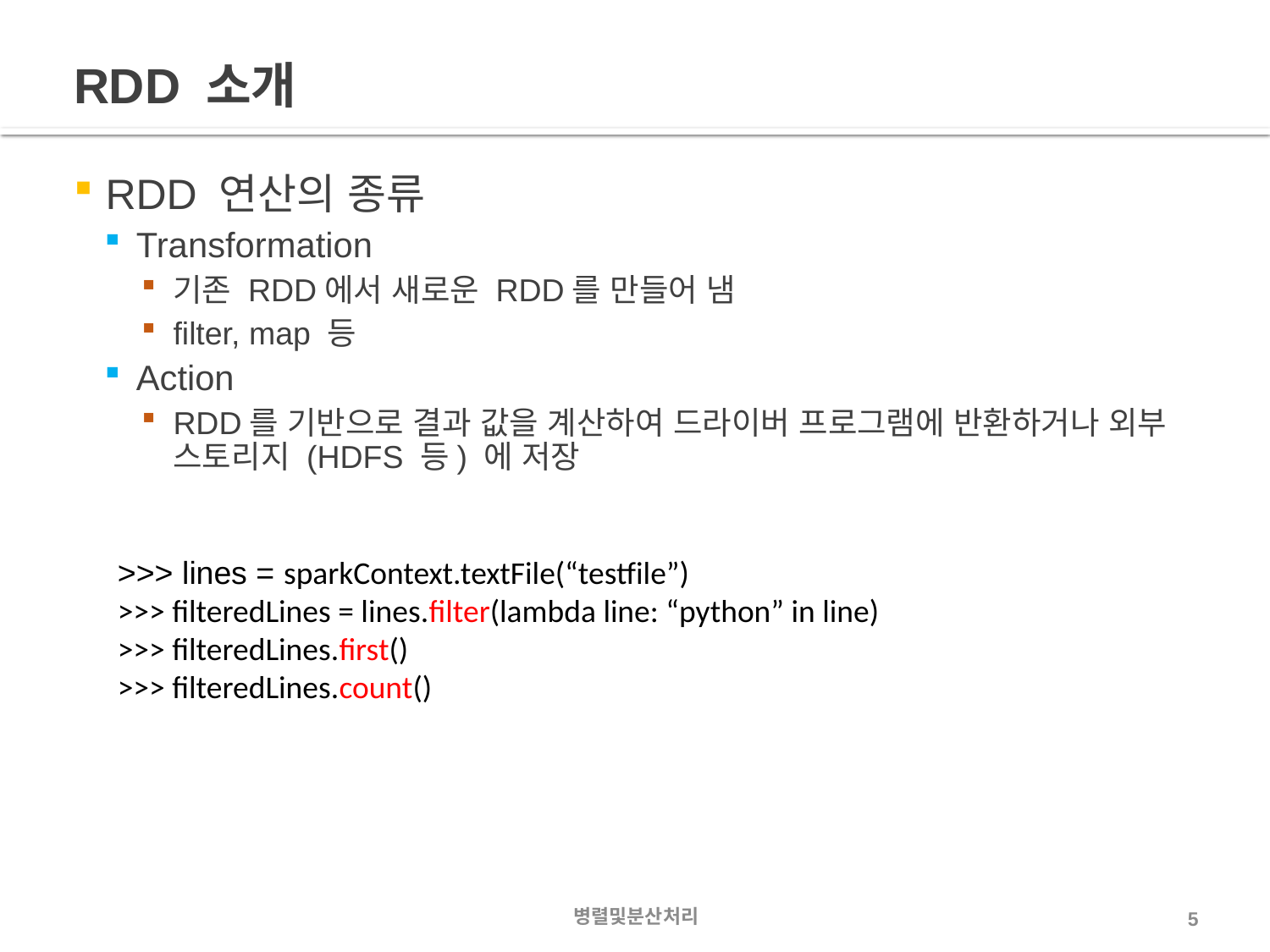

# RDD 소개
RDD 연산의 종류
Transformation
기존 RDD에서 새로운 RDD를 만들어 냄
filter, map 등
Action
RDD를 기반으로 결과 값을 계산하여 드라이버 프로그램에 반환하거나 외부 스토리지 (HDFS 등) 에 저장
>>> lines = sparkContext.textFile(“testfile”)
>>> filteredLines = lines.filter(lambda line: “python” in line)
>>> filteredLines.first()
>>> filteredLines.count()

병렬및분산처리
5